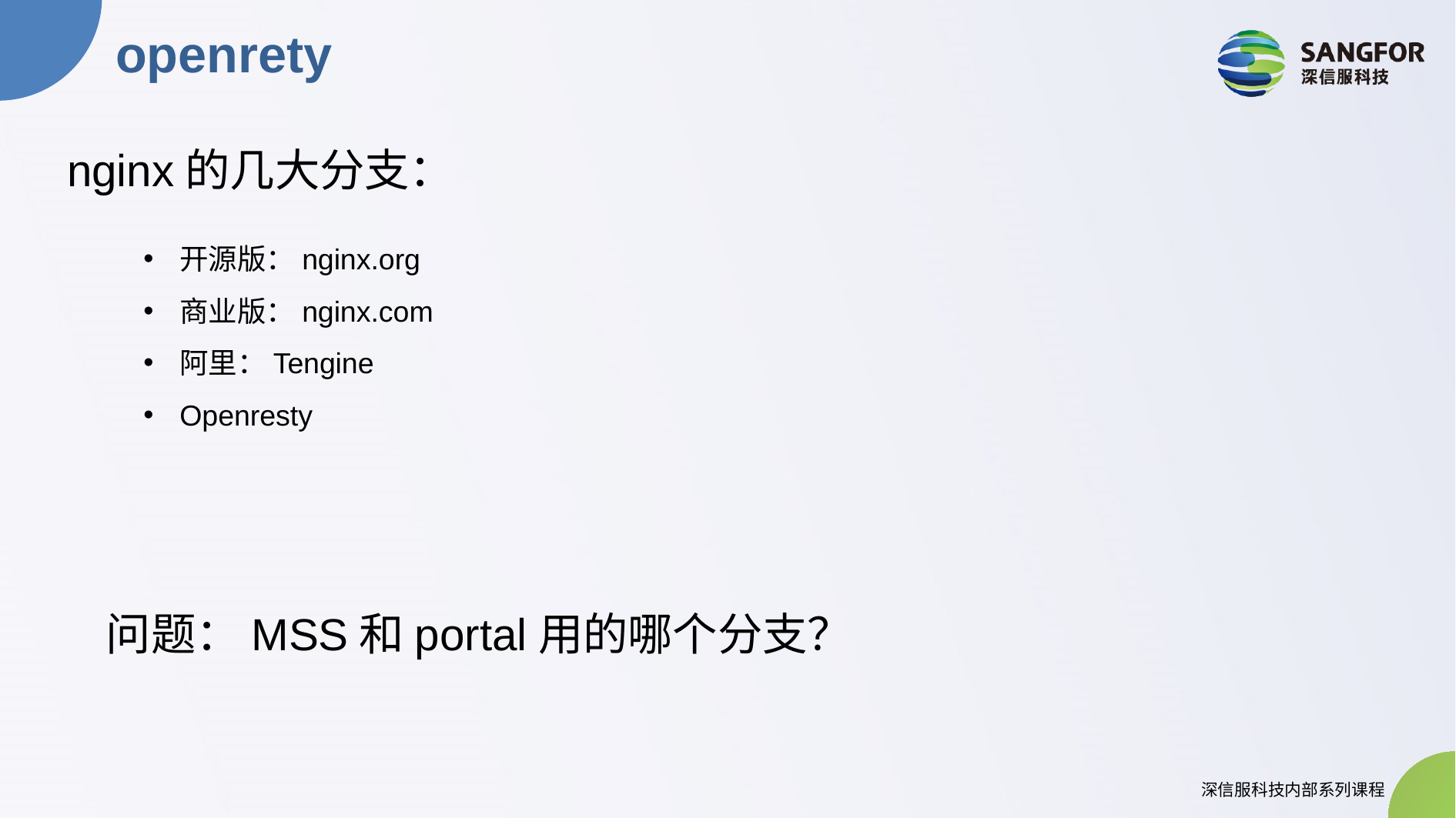

# openrety
nginx的几大分支：
开源版：nginx.org
商业版：nginx.com
阿里：Tengine
Openresty

问题：MSS和portal用的哪个分支？